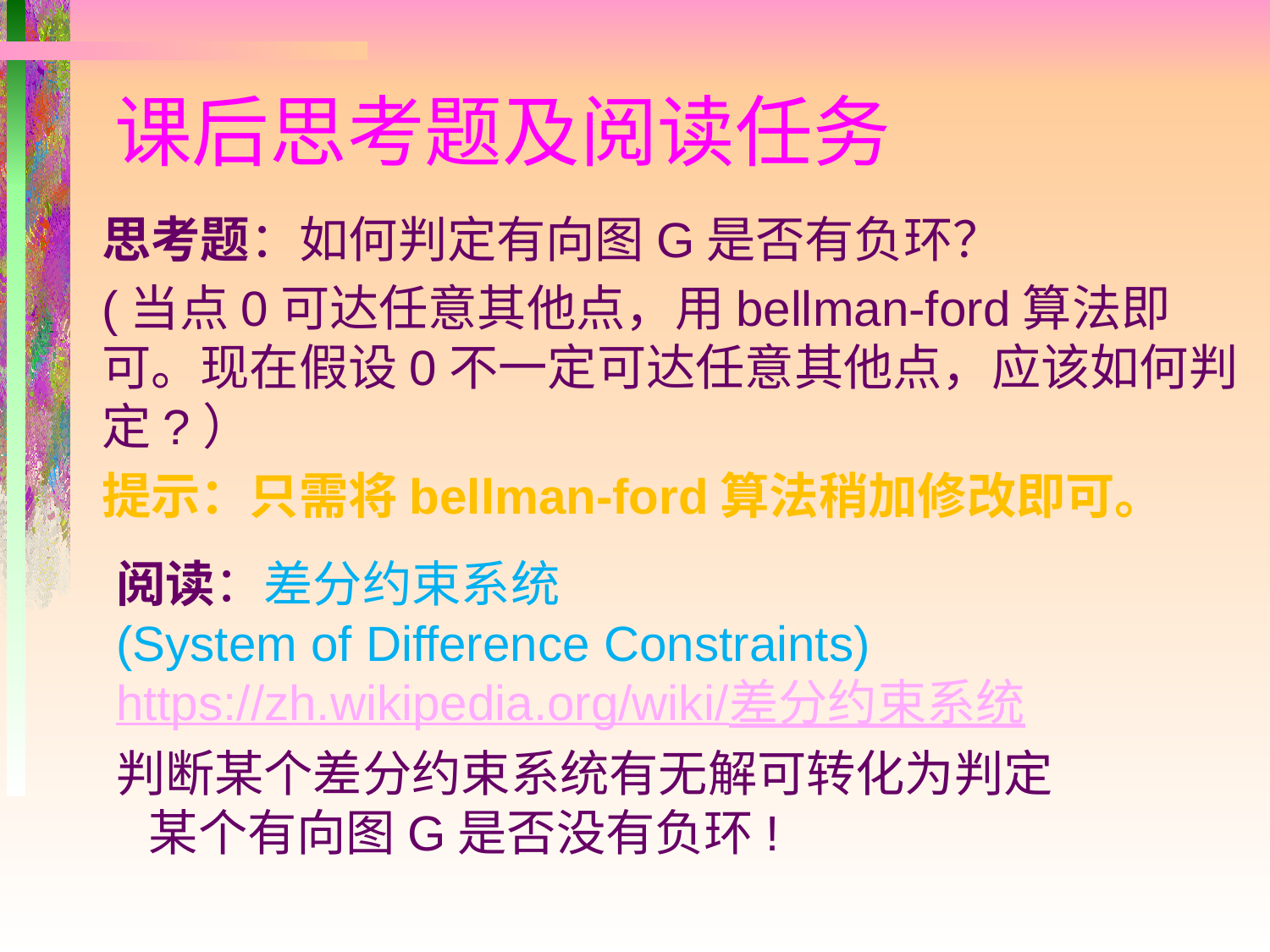

# 课后思考题及阅读任务
思考题：如何判定有向图G是否有负环？
(当点0可达任意其他点，用bellman-ford算法即可。现在假设0不一定可达任意其他点，应该如何判定?）
提示：只需将bellman-ford算法稍加修改即可。
阅读：差分约束系统
(System of Difference Constraints)
https://zh.wikipedia.org/wiki/差分约束系统
判断某个差分约束系统有无解可转化为判定
   某个有向图G是否没有负环!